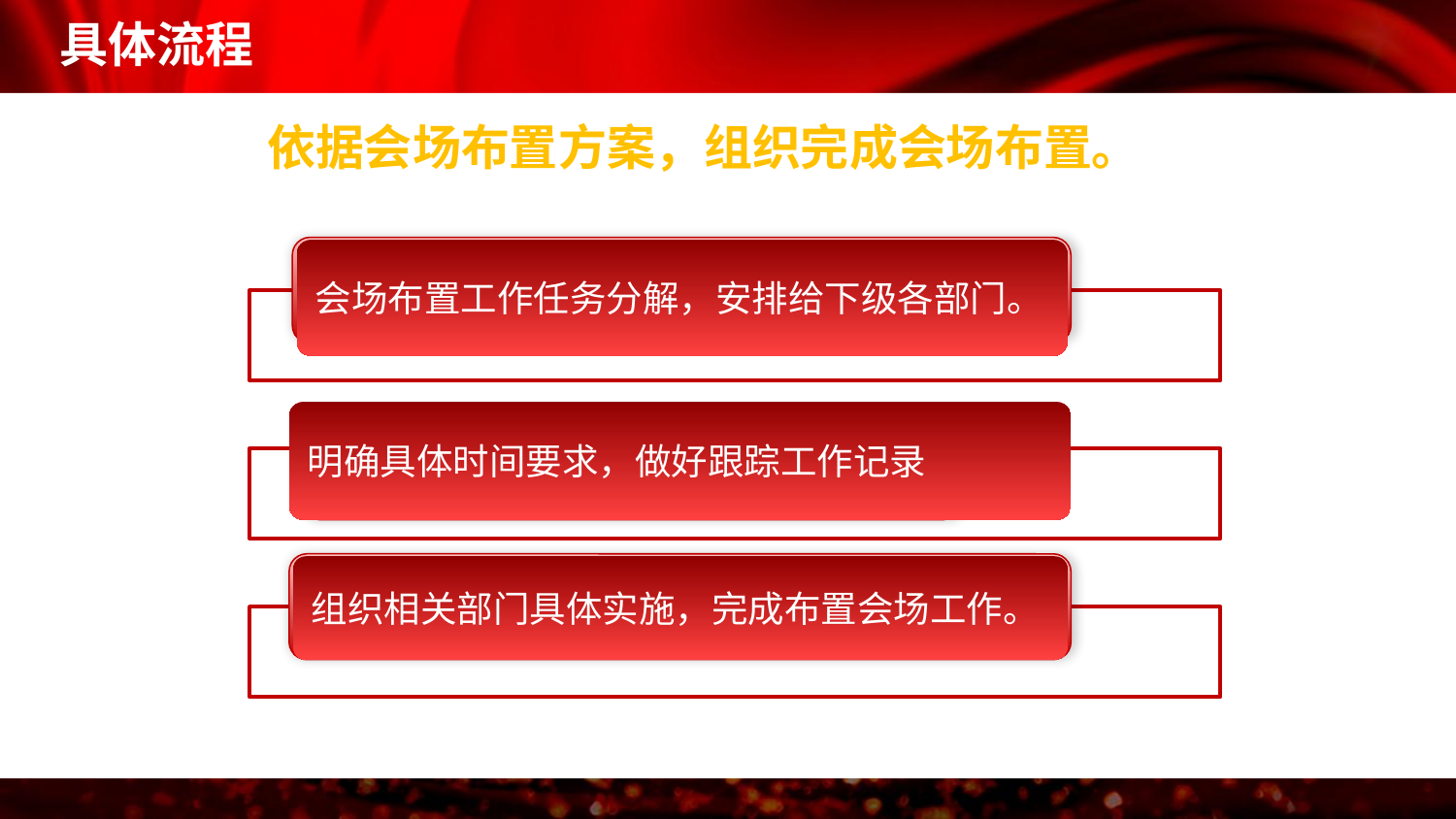

# 具体流程
依据会场布置方案，组织完成会场布置。

会场布置工作任务分解，安排给下级各部门。

明确具体时间要求，做好跟踪工作记录

组织相关部门具体实施，完成布置会场工作。